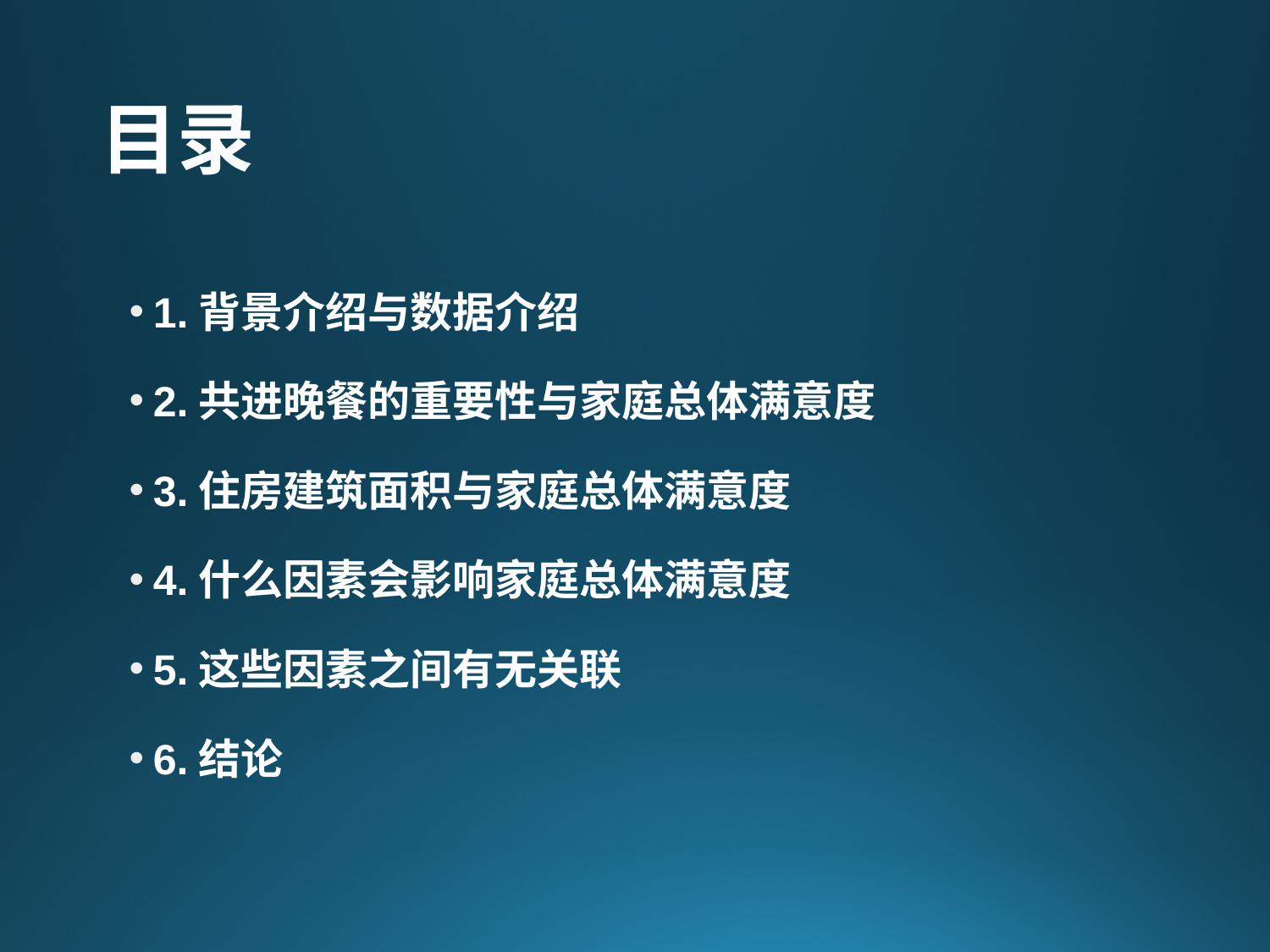

# 目录
1.背景介绍与数据介绍
2.共进晚餐的重要性与家庭总体满意度
3.住房建筑面积与家庭总体满意度
4.什么因素会影响家庭总体满意度
5.这些因素之间有无关联
6.结论